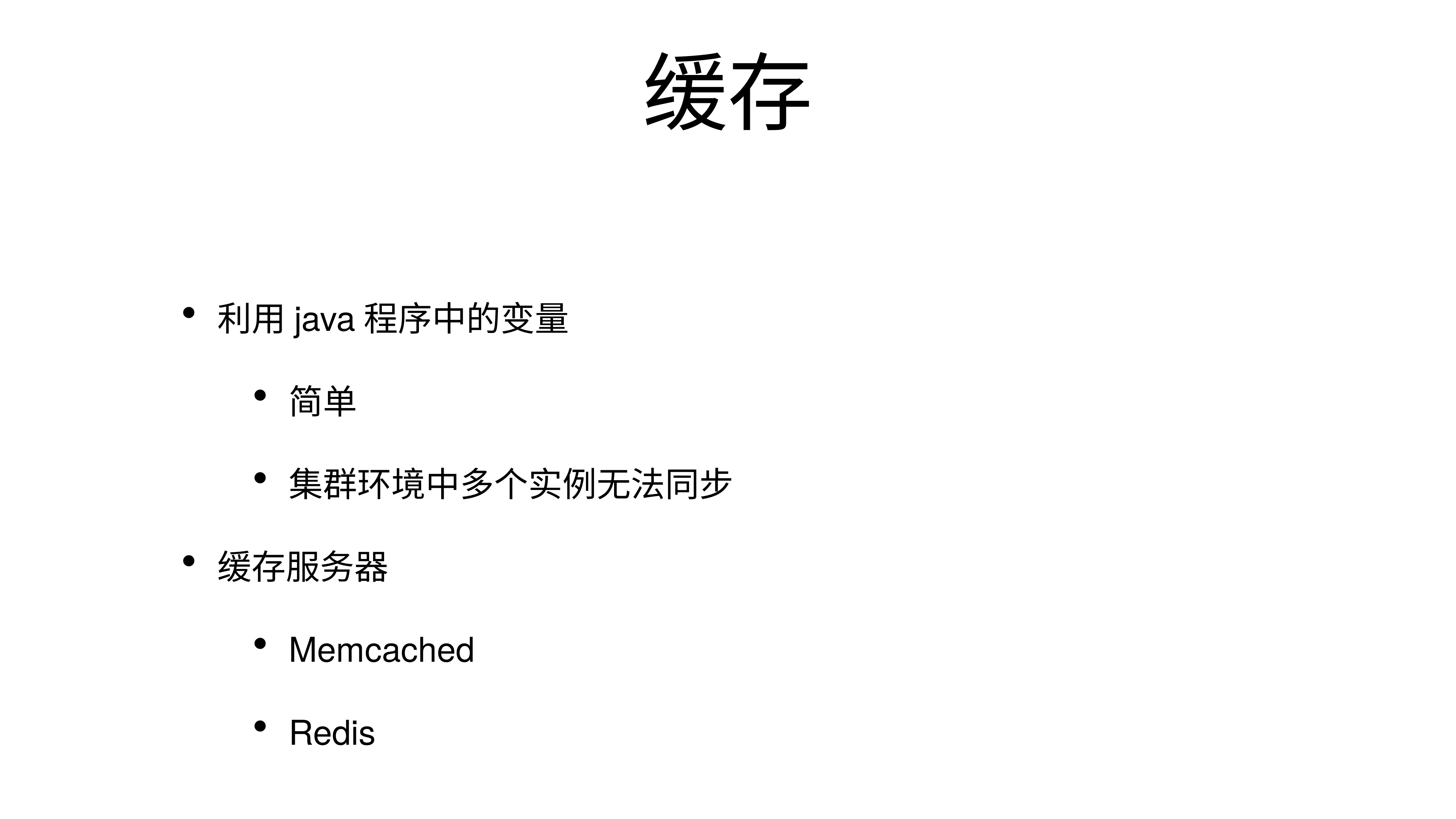

# 缓存
利用java程序中的变量
简单
集群环境中多个实例无法同步
缓存服务器
Memcached
Redis